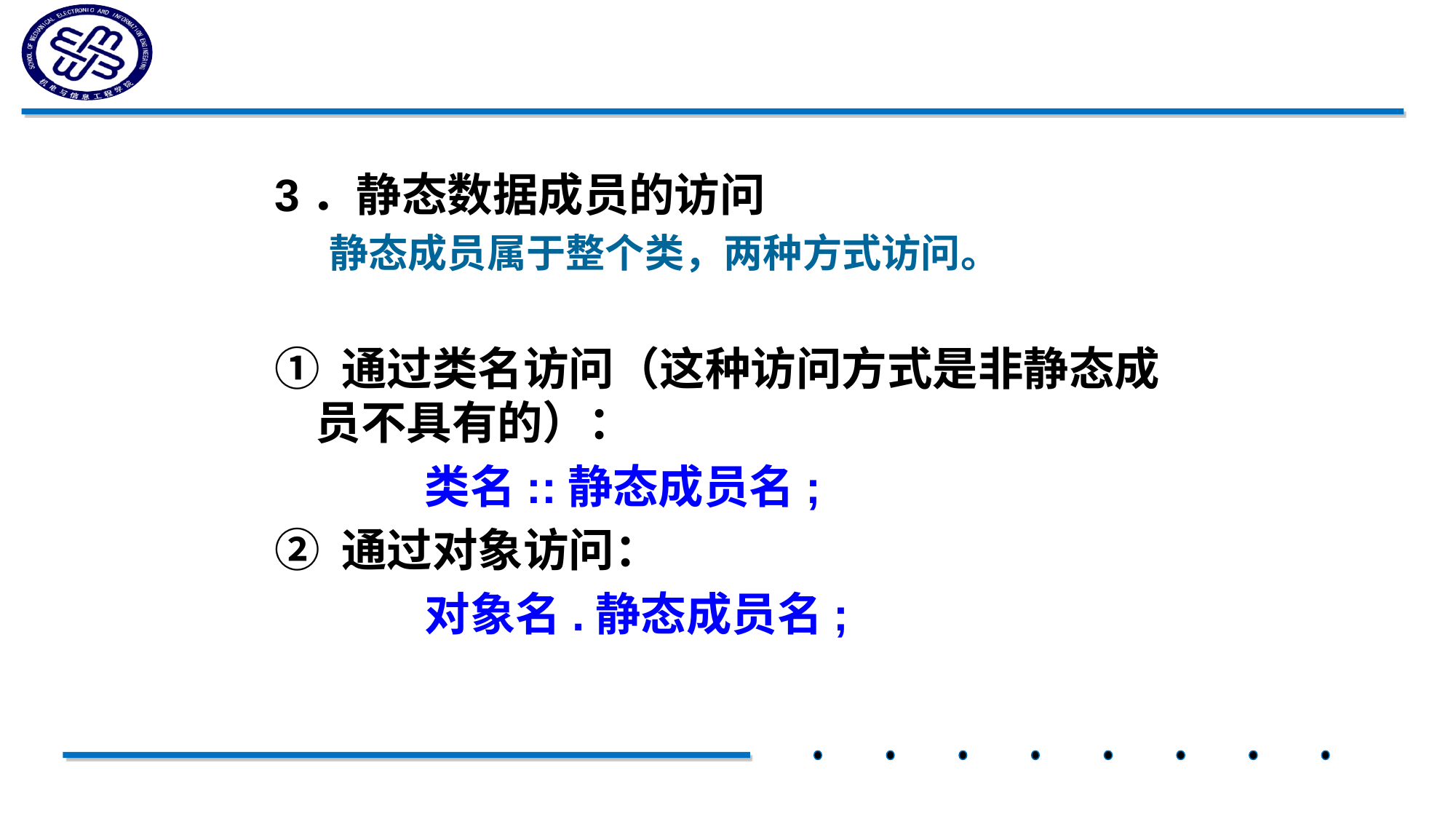

3．静态数据成员的访问
静态成员属于整个类，两种方式访问。

① 通过类名访问（这种访问方式是非静态成员不具有的）：
		类名::静态成员名;
② 通过对象访问：
		对象名.静态成员名;